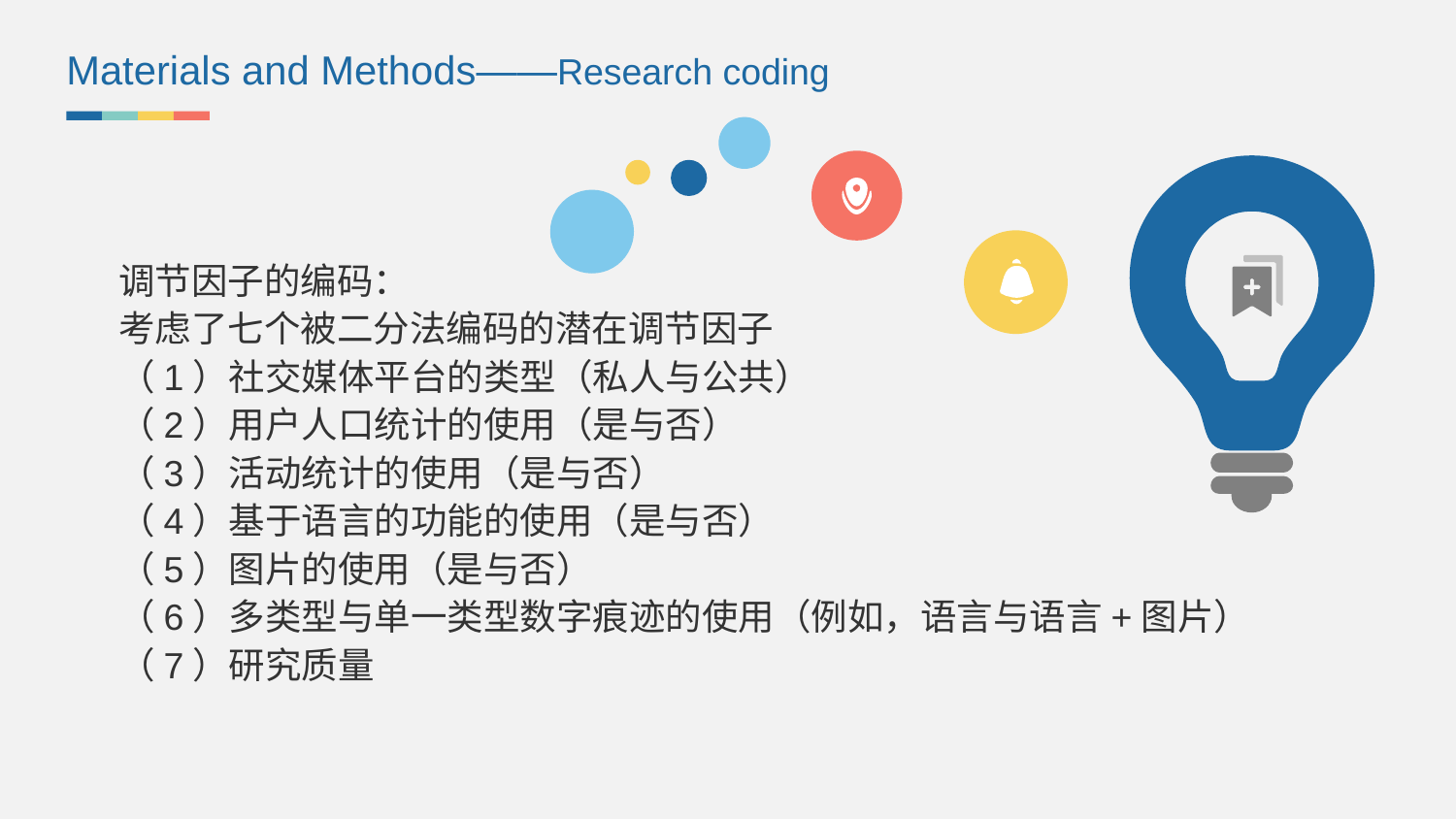

Materials and Methods——Research coding

调节因子的编码：
考虑了七个被二分法编码的潜在调节因子
（1）社交媒体平台的类型（私人与公共）
（2）用户人口统计的使用（是与否）
（3）活动统计的使用（是与否）
（4）基于语言的功能的使用（是与否）
（5）图片的使用（是与否）
（6）多类型与单一类型数字痕迹的使用（例如，语言与语言+图片）
（7）研究质量